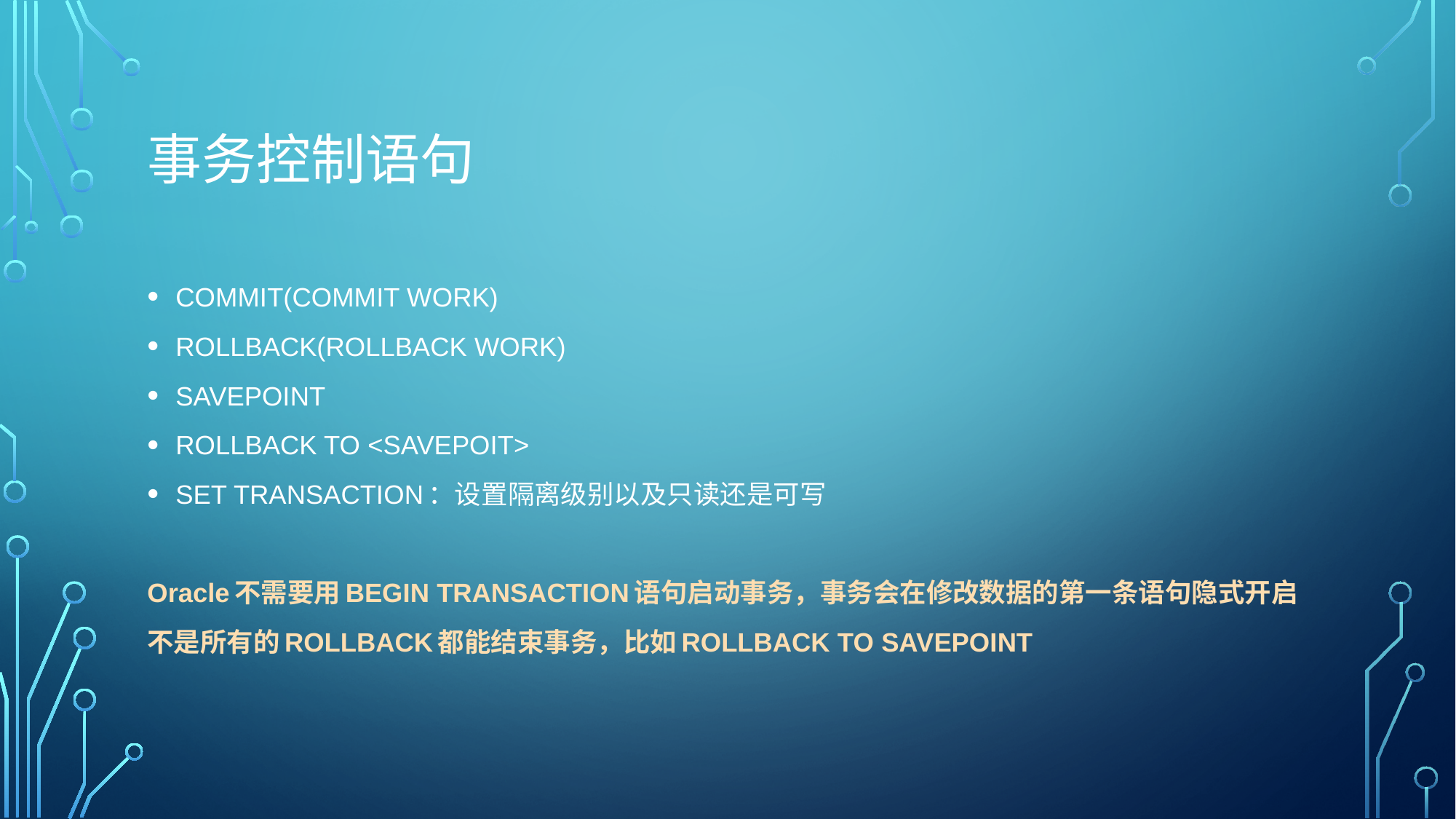

# 事务控制语句
COMMIT(COMMIT WORK)
ROLLBACK(ROLLBACK WORK)
SAVEPOINT
ROLLBACK TO <SAVEPOIT>
SET TRANSACTION：设置隔离级别以及只读还是可写

Oracle不需要用BEGIN TRANSACTION语句启动事务，事务会在修改数据的第一条语句隐式开启
不是所有的ROLLBACK都能结束事务，比如ROLLBACK TO SAVEPOINT